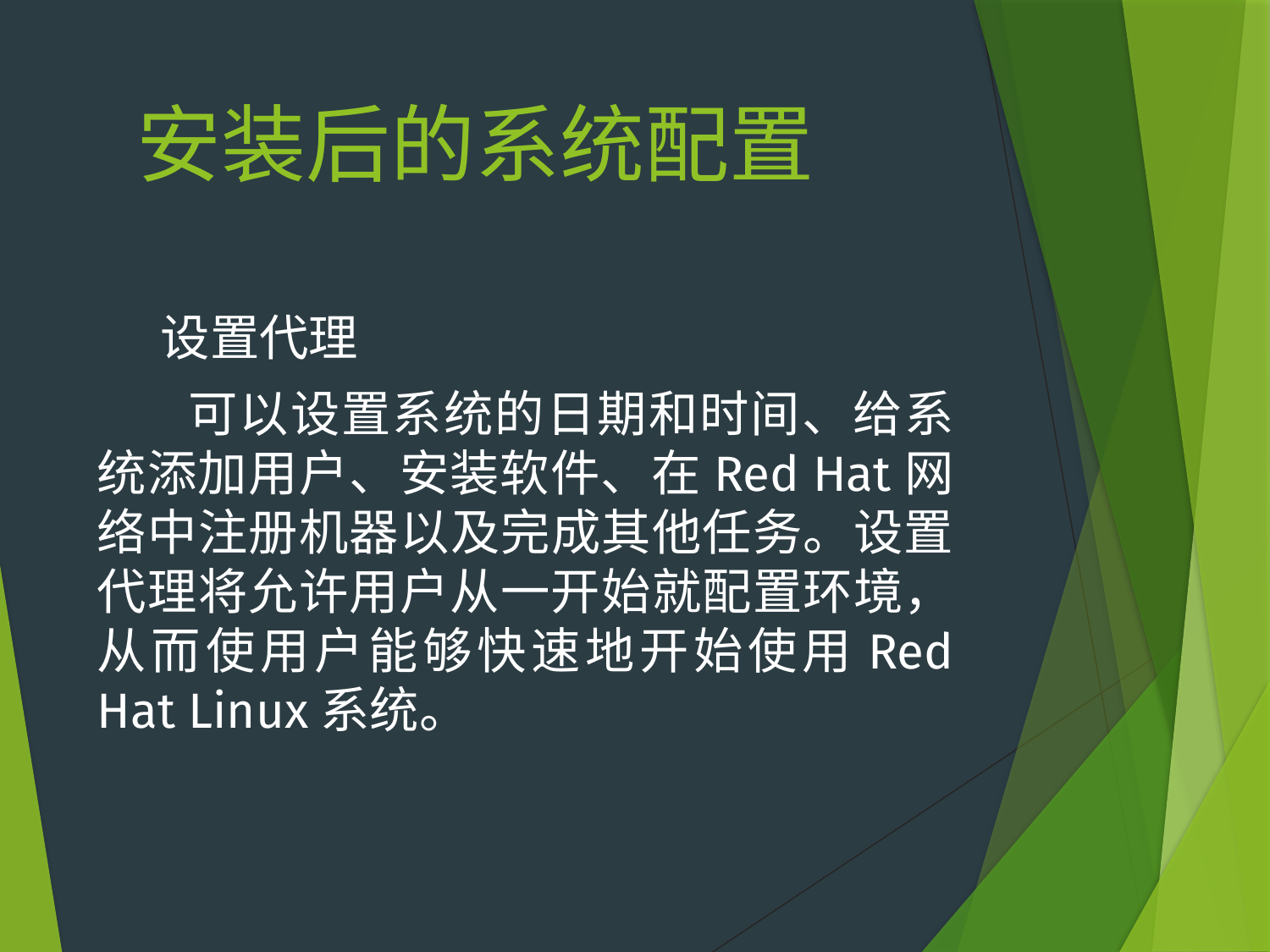

# 安装后的系统配置
设置代理
      可以设置系统的日期和时间、给系统添加用户、安装软件、在Red Hat网络中注册机器以及完成其他任务。设置代理将允许用户从一开始就配置环境，从而使用户能够快速地开始使用Red Hat Linux系统。